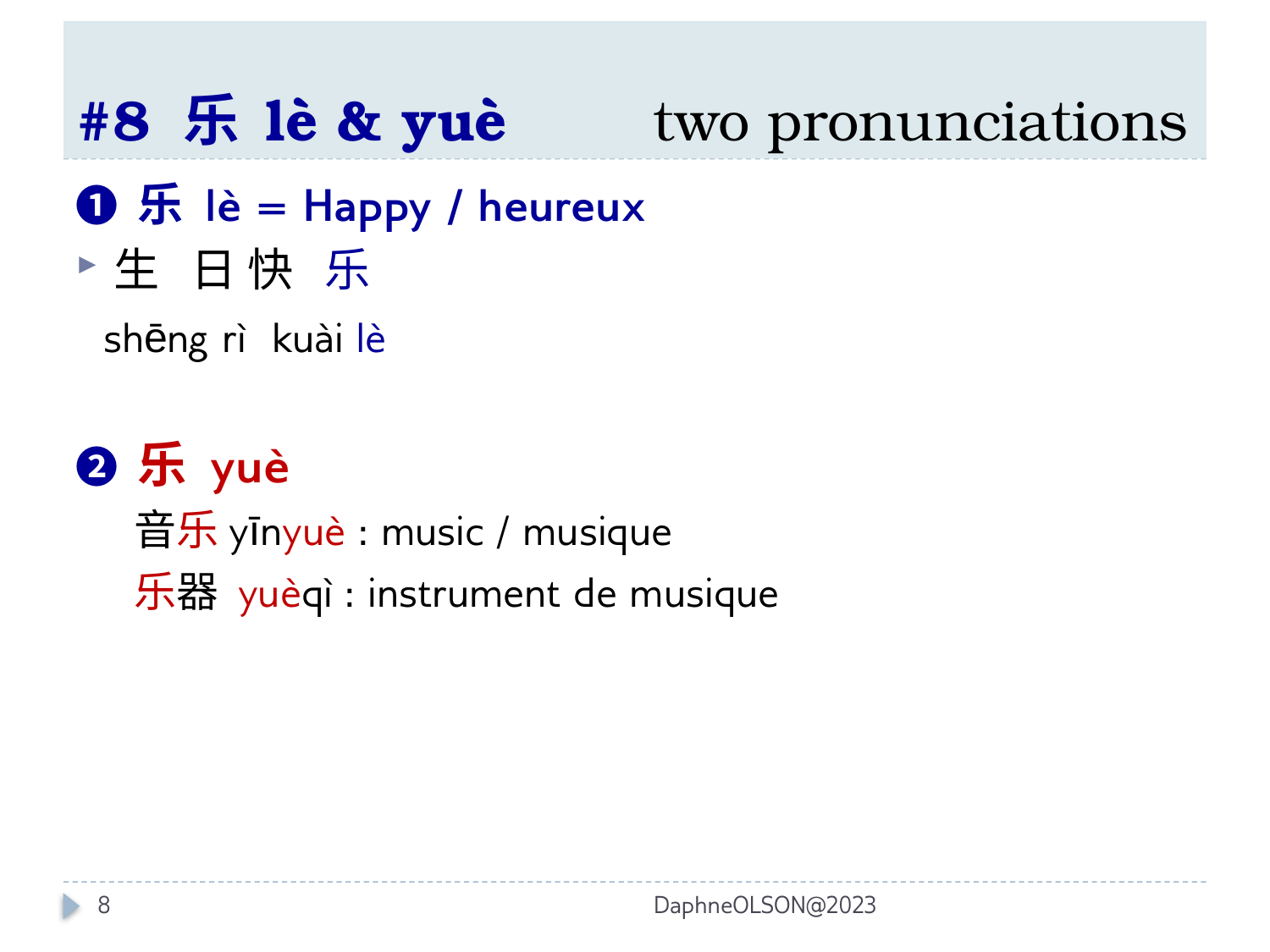

# #8 乐 lè & yuè        two pronunciations
❶ 乐 lè = Happy / heureux
生   日 快   乐
  shēng rì  kuài lè

❷ 乐 yuè
     音乐yīnyuè : music / musique
     乐器 yuèqì : instrument de musique
8
DaphneOLSON@2023